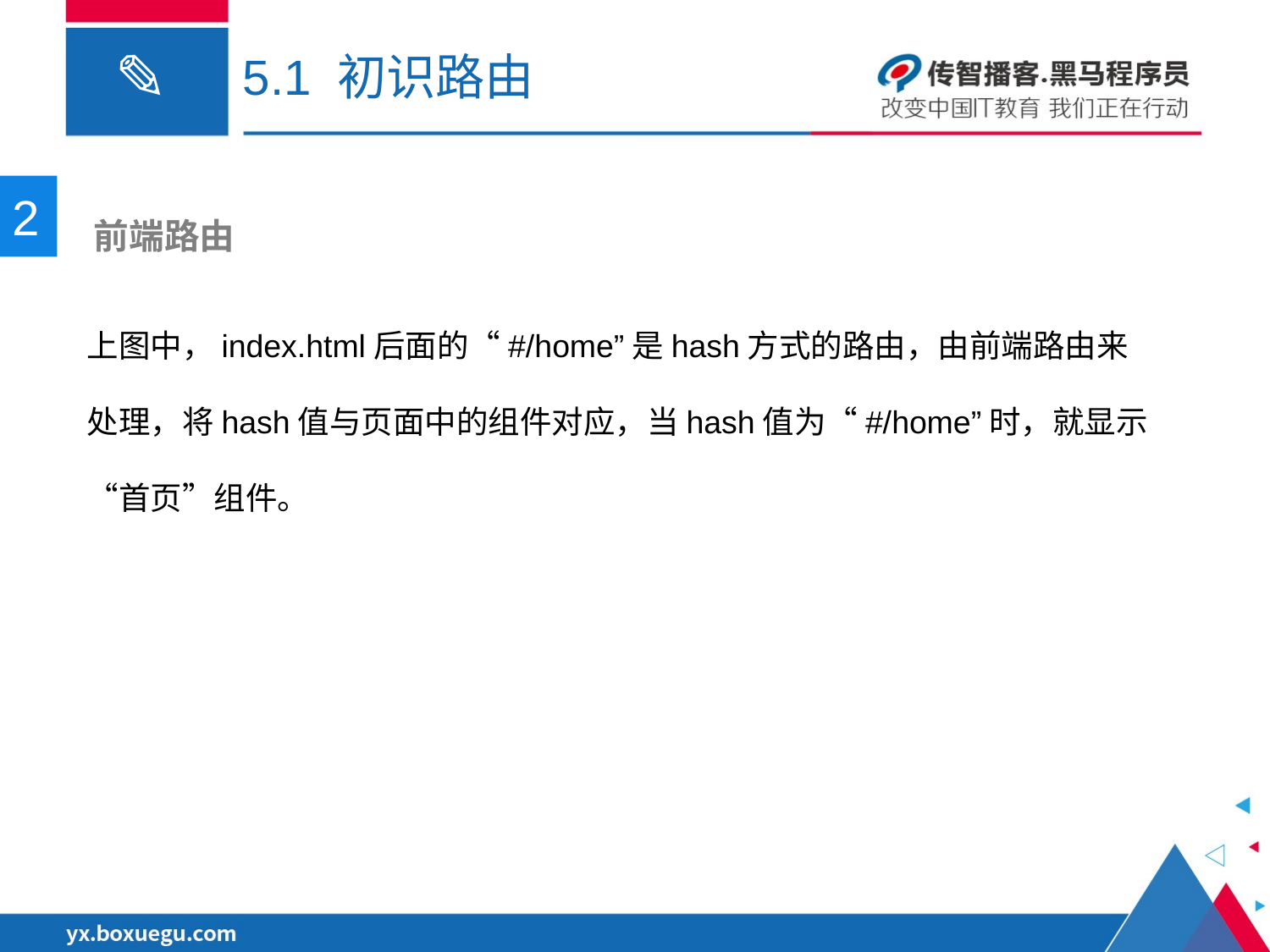

# 5.1 初识路由

2
  前端路由
上图中，index.html后面的“#/home”是hash方式的路由，由前端路由来处理，将hash值与页面中的组件对应，当hash值为“#/home”时，就显示“首页”组件。